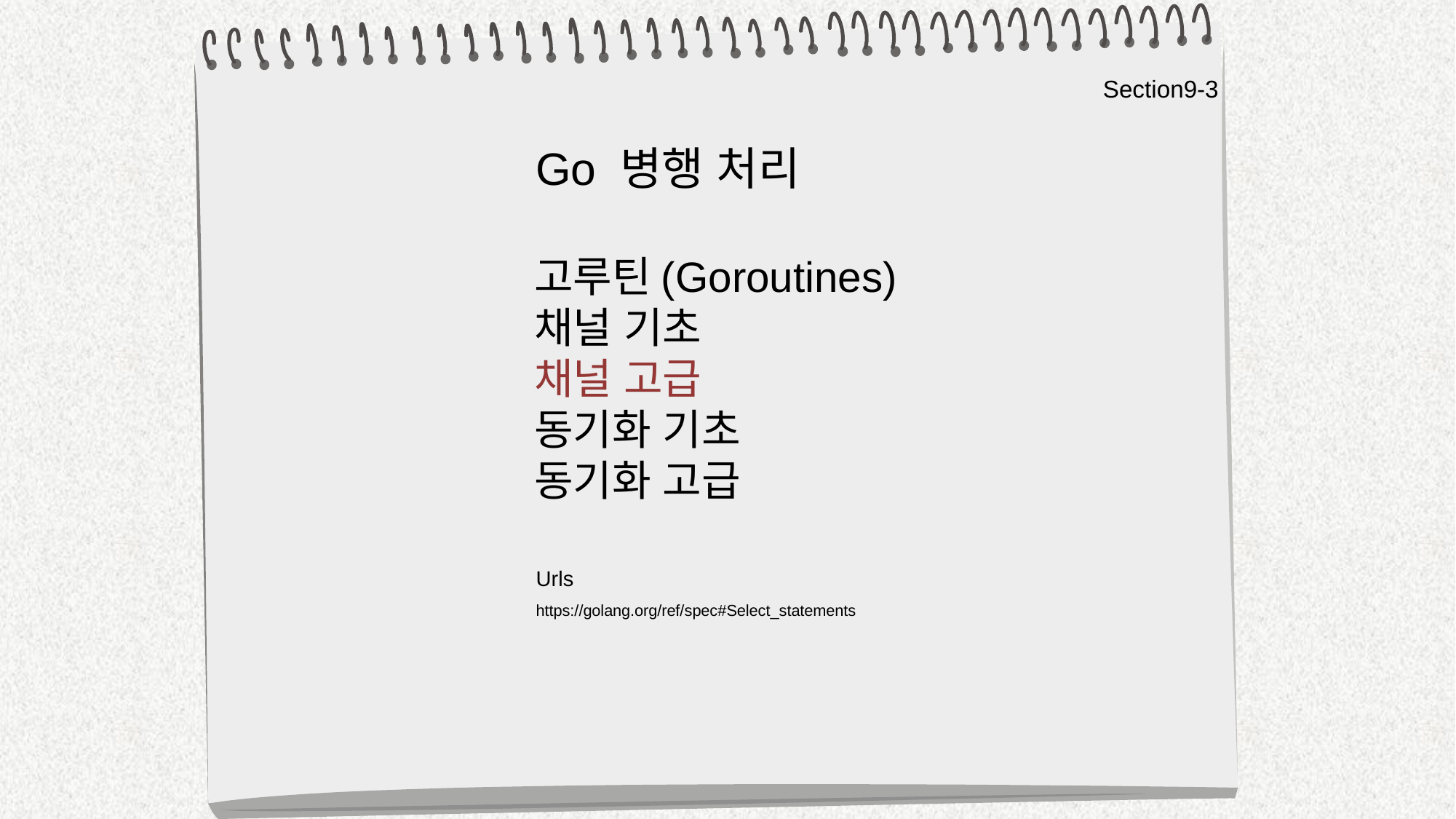

Section9-3
Go 병행 처리
고루틴(Goroutines)
채널 기초
채널 고급
동기화 기초
동기화 고급
Urls
https://golang.org/ref/spec#Select_statements